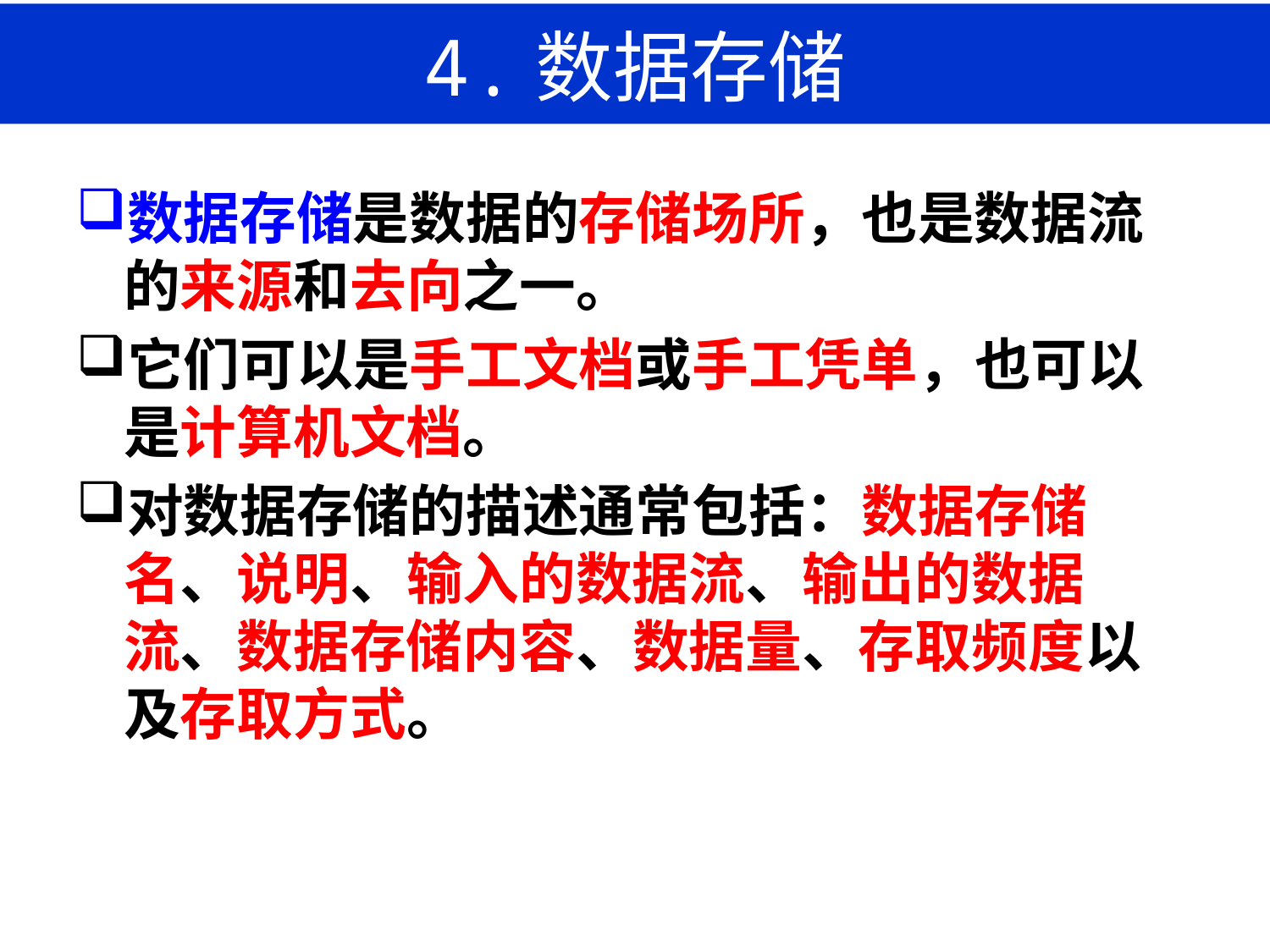

# 4.数据存储
数据存储是数据的存储场所，也是数据流的来源和去向之一。
它们可以是手工文档或手工凭单，也可以是计算机文档。
对数据存储的描述通常包括：数据存储名、说明、输入的数据流、输出的数据流、数据存储内容、数据量、存取频度以及存取方式。